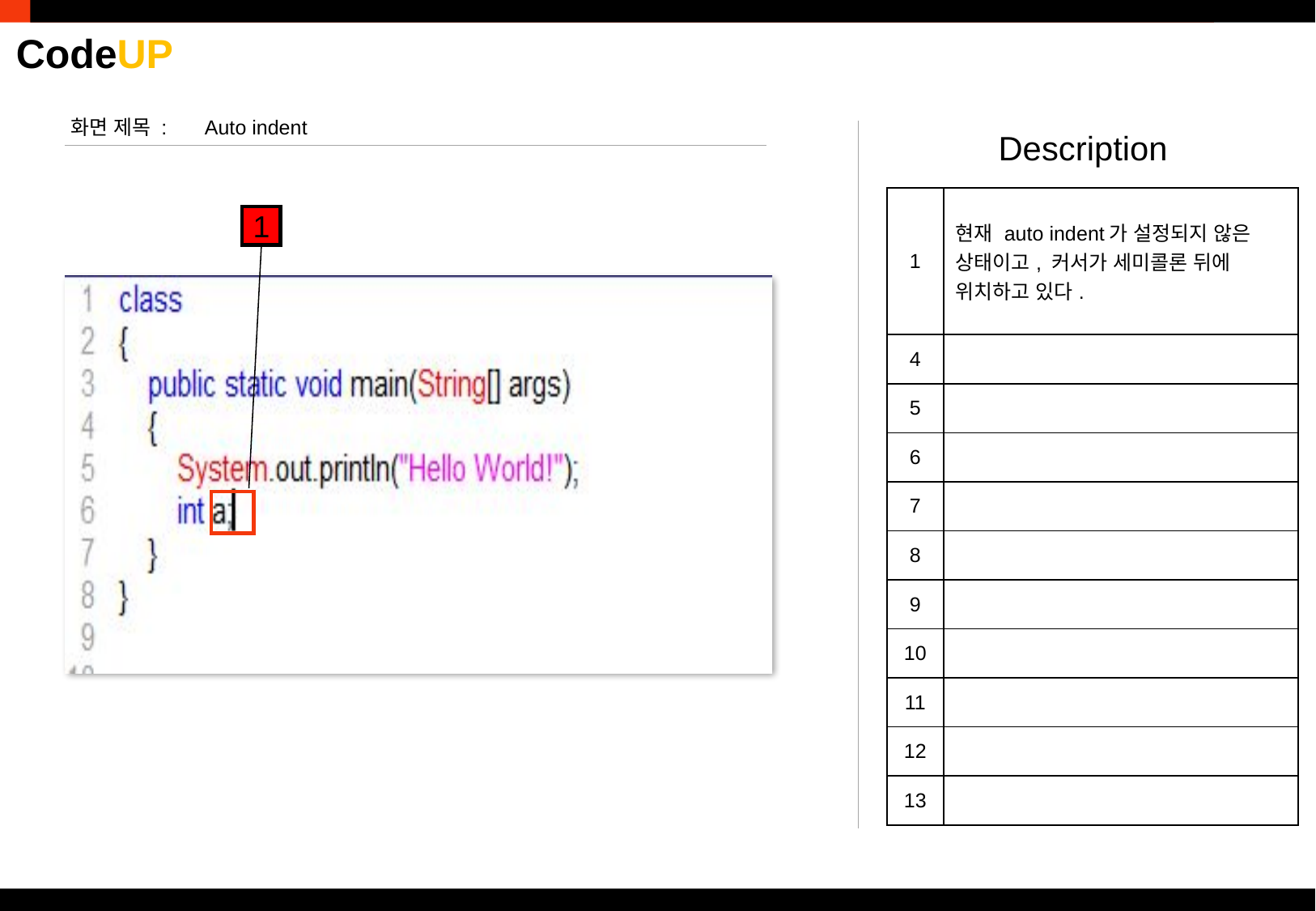

화면 제목 :
Auto indent
Description
| 1 | 현재 auto indent가 설정되지 않은 상태이고, 커서가 세미콜론 뒤에 위치하고 있다. |
| --- | --- |
| 4 |  |
| 5 |  |
| 6 |  |
| 7 |  |
| 8 |  |
| 9 |  |
| 10 |  |
| 11 |  |
| 12 |  |
| 13 |  |
1